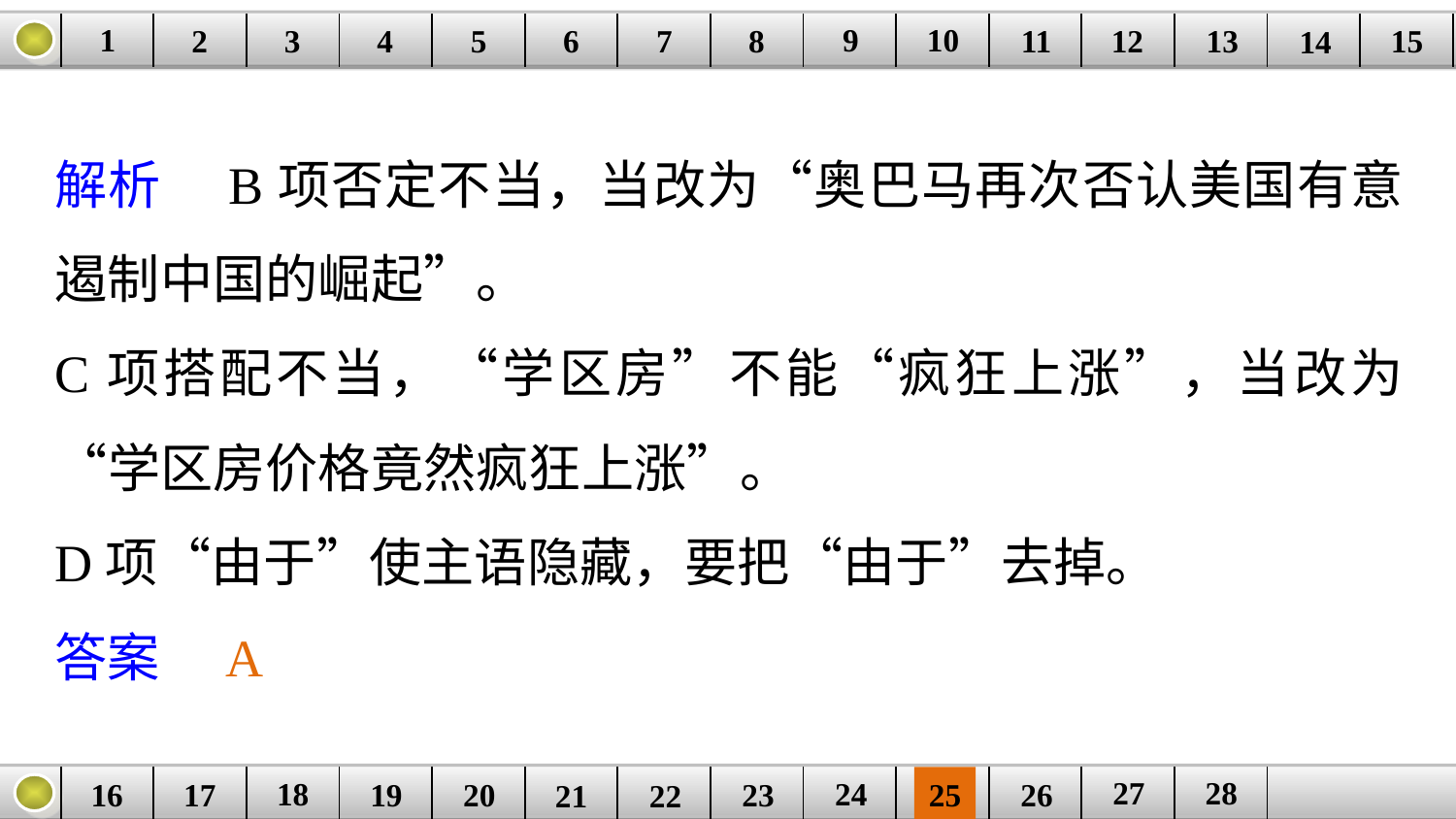

9
10
1
3
4
5
6
8
11
2
12
15
|  |  |  |  |  |  |  |  |  |  |  |  |  |  |  |
| --- | --- | --- | --- | --- | --- | --- | --- | --- | --- | --- | --- | --- | --- | --- |
7
13
14

解析　B项否定不当，当改为“奥巴马再次否认美国有意遏制中国的崛起”。
C项搭配不当，“学区房”不能“疯狂上涨”，当改为“学区房价格竟然疯狂上涨”。
D项“由于”使主语隐藏，要把“由于”去掉。
答案　A

27
28
18
24
16
25
26
|  |  |  |  |  |  |  |  |  |  |  |  |  |
| --- | --- | --- | --- | --- | --- | --- | --- | --- | --- | --- | --- | --- |
23
17
19
20
21
22